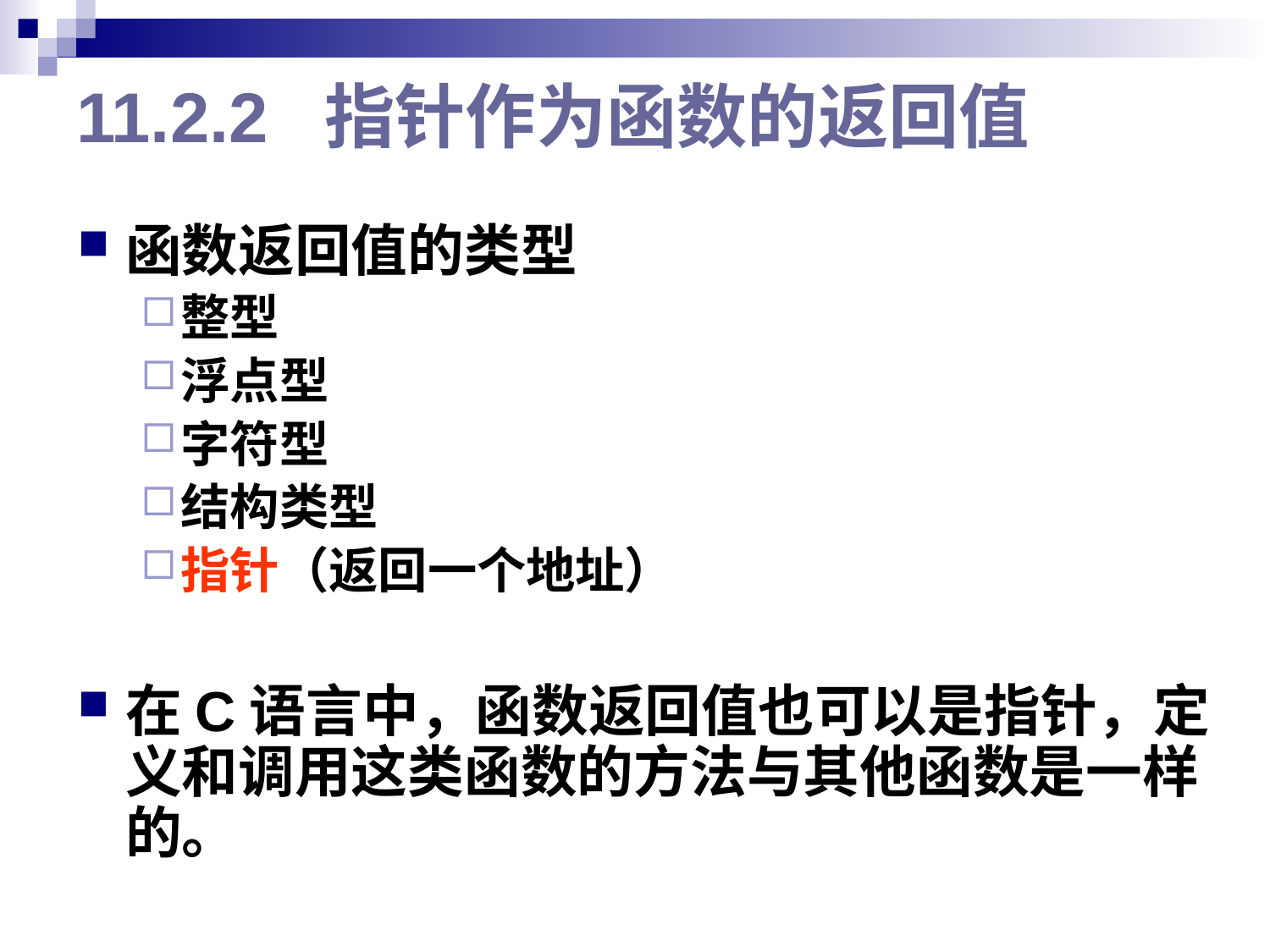

# 11.2.2  指针作为函数的返回值
函数返回值的类型
整型
浮点型
字符型
结构类型
指针（返回一个地址）

在C语言中，函数返回值也可以是指针，定义和调用这类函数的方法与其他函数是一样的。